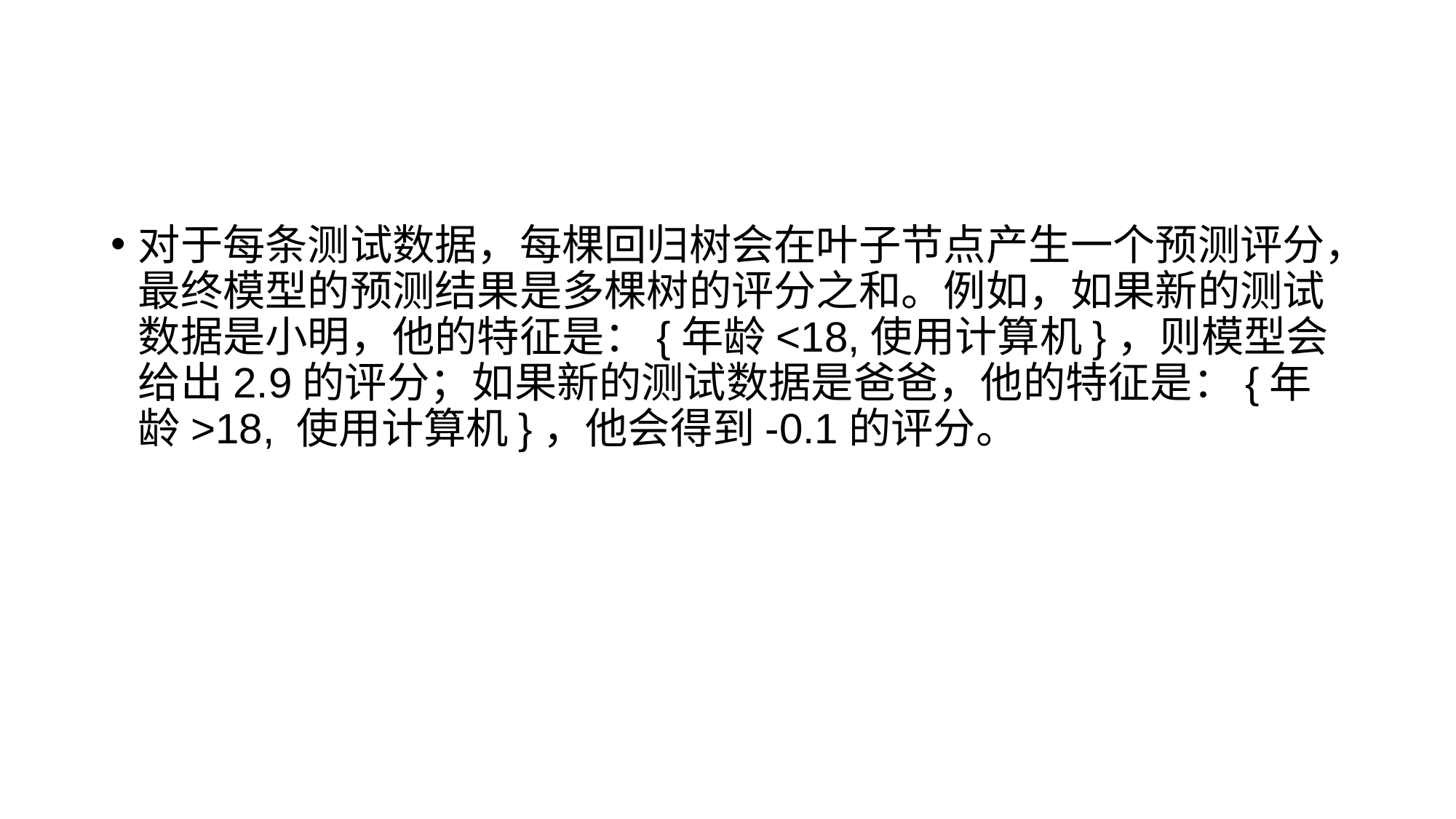

#
对于每条测试数据，每棵回归树会在叶子节点产生一个预测评分，最终模型的预测结果是多棵树的评分之和。例如，如果新的测试数据是小明，他的特征是：{年龄<18,使用计算机}，则模型会给出2.9的评分；如果新的测试数据是爸爸，他的特征是：{年龄>18, 使用计算机}，他会得到-0.1的评分。